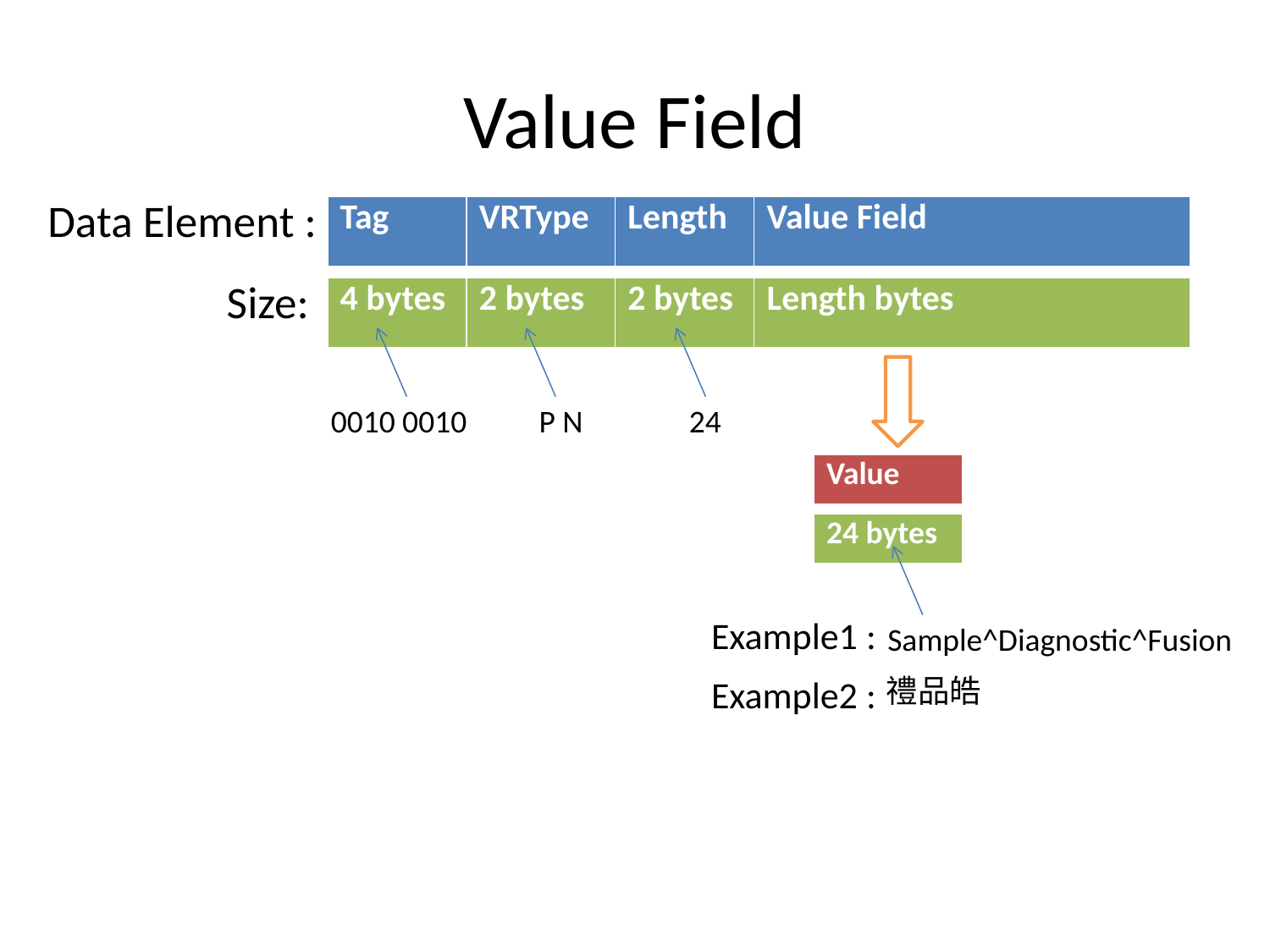

# Value Field
Data Element :
| Tag | VRType | Length | Value Field |
| --- | --- | --- | --- |
| 4 bytes | 2 bytes | 2 bytes | Length bytes |
| --- | --- | --- | --- |
Size:

24
0010 0010
P N
| Value |
| --- |
| 24 bytes |
| --- |
Example1 :
Sample^Diagnostic^Fusion
Example2 :
禮品皓